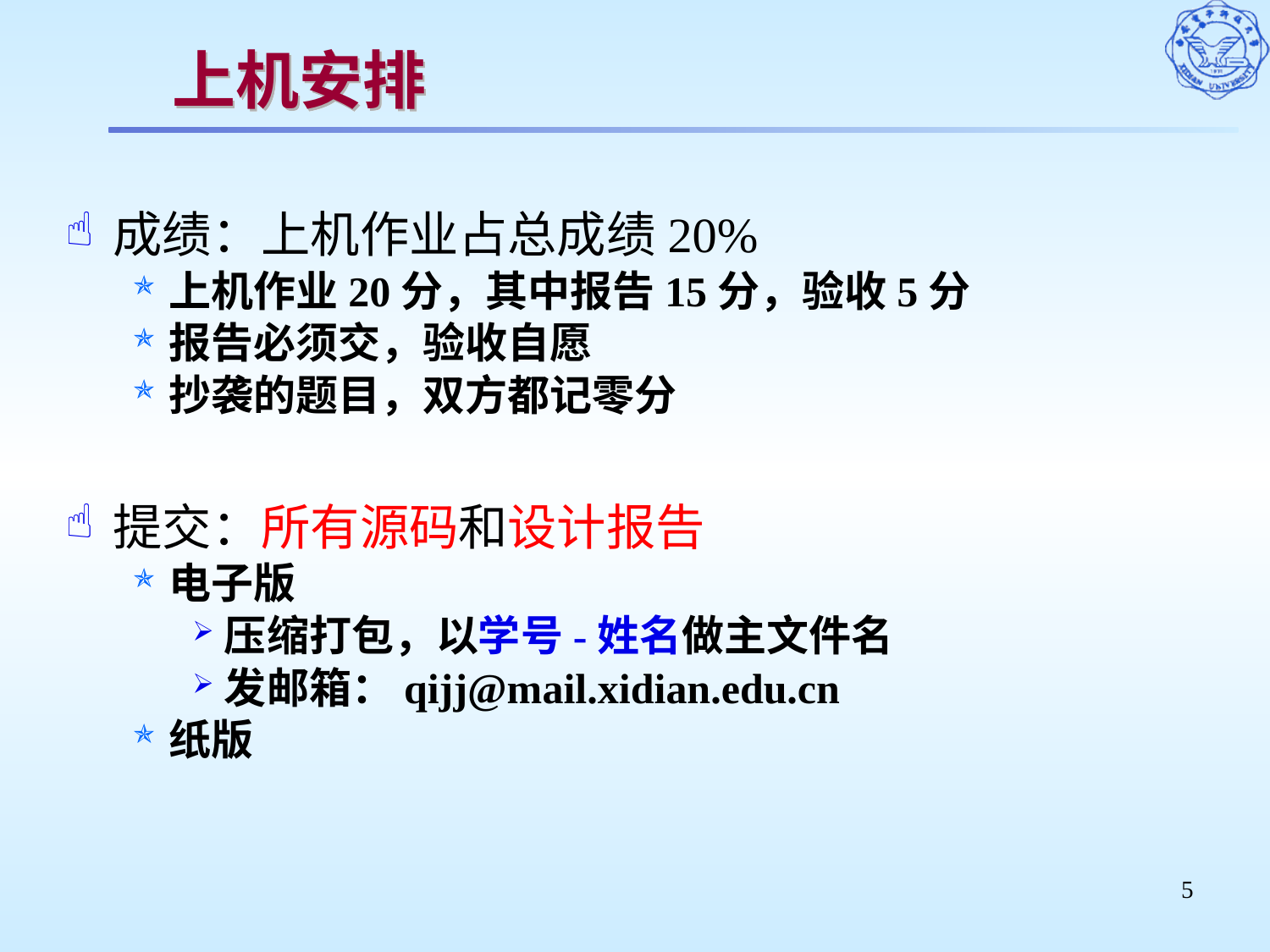

# 上机安排

成绩：上机作业占总成绩20%
上机作业20分，其中报告15分，验收5分
报告必须交，验收自愿
抄袭的题目，双方都记零分

提交：所有源码和设计报告
电子版
压缩打包，以学号-姓名做主文件名
发邮箱：qijj@mail.xidian.edu.cn
纸版
5